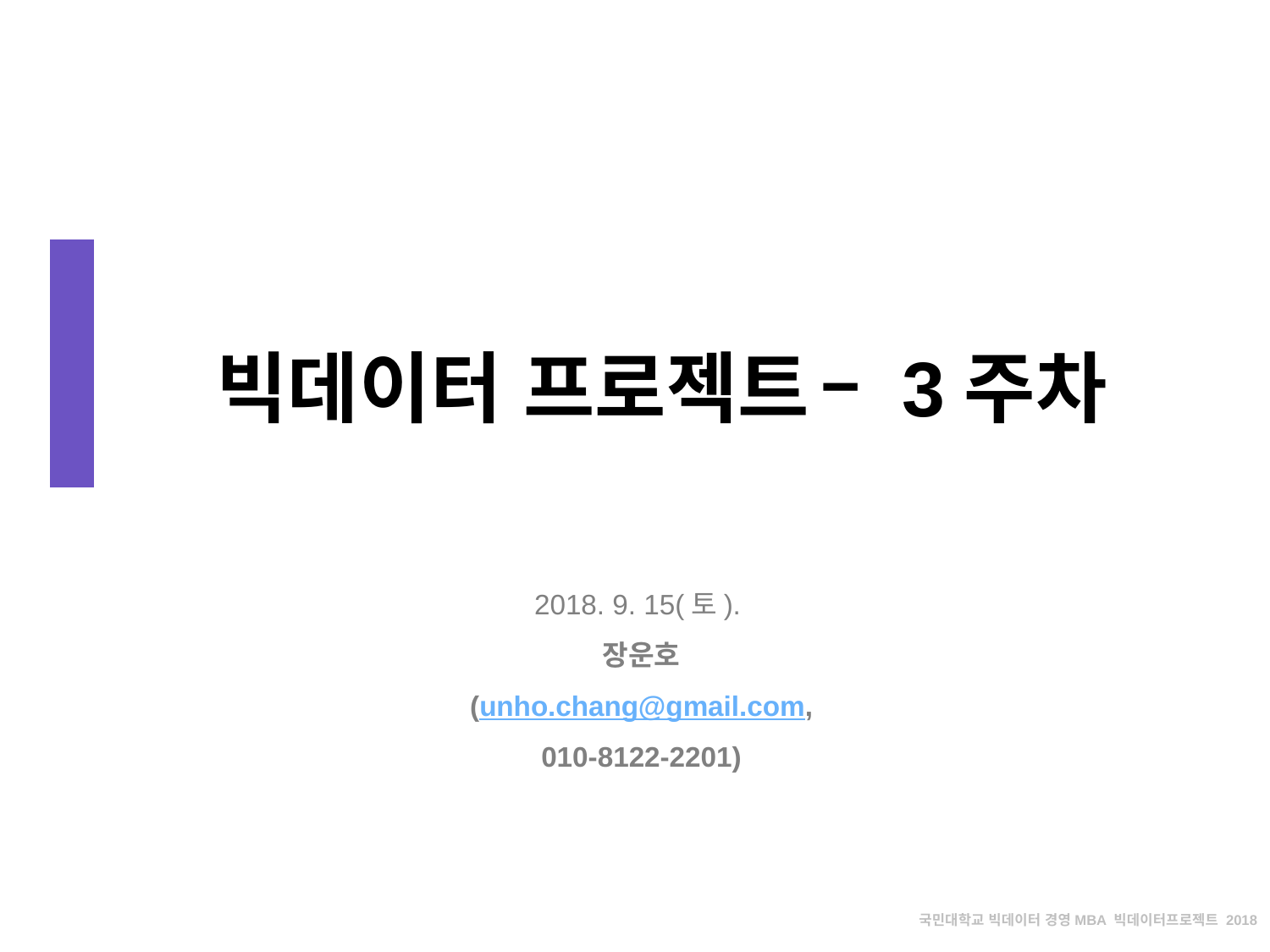

# 빅데이터 프로젝트 – 3주차
2018. 9. 15(토).
장운호
(unho.chang@gmail.com, 010-8122-2201)